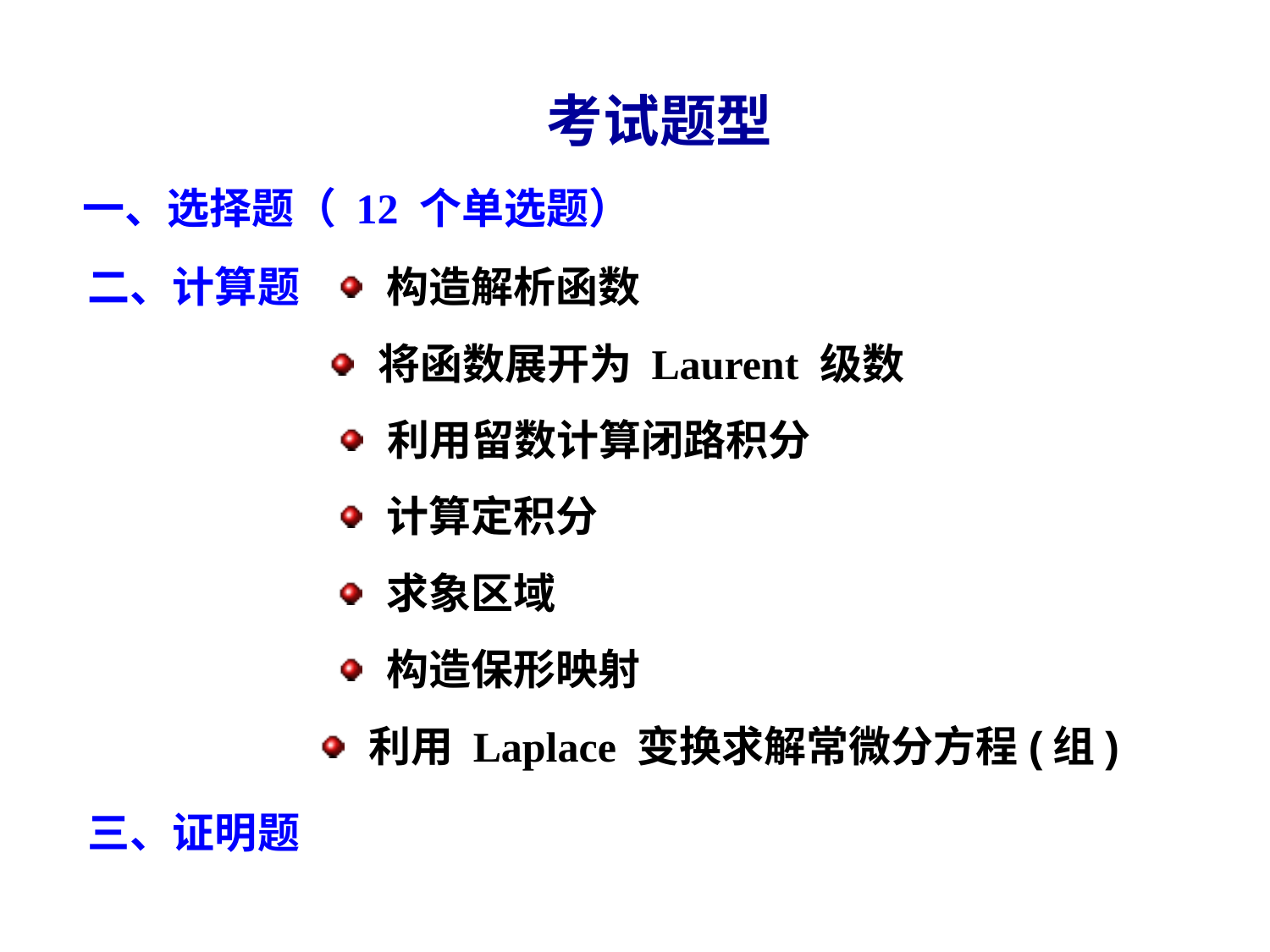

考试题型
一、选择题（ 12 个单选题）
二、计算题
 构造解析函数
 将函数展开为 Laurent 级数
 利用留数计算闭路积分
 计算定积分
 求象区域
 构造保形映射
 利用 Laplace 变换求解常微分方程(组)
三、证明题